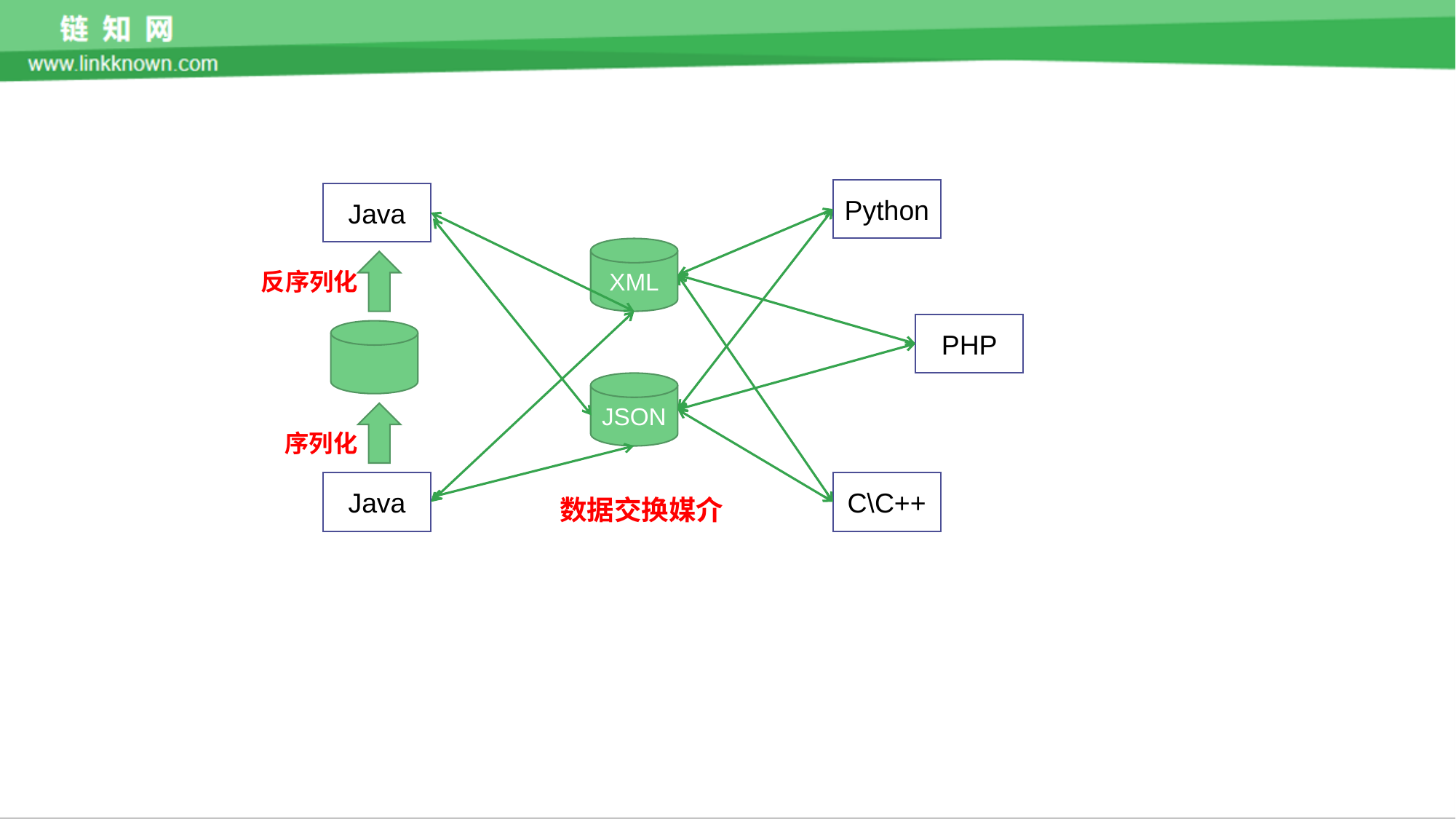

Python
Java
XML

反序列化
PHP

JSON

序列化
Java
C\C++
数据交换媒介